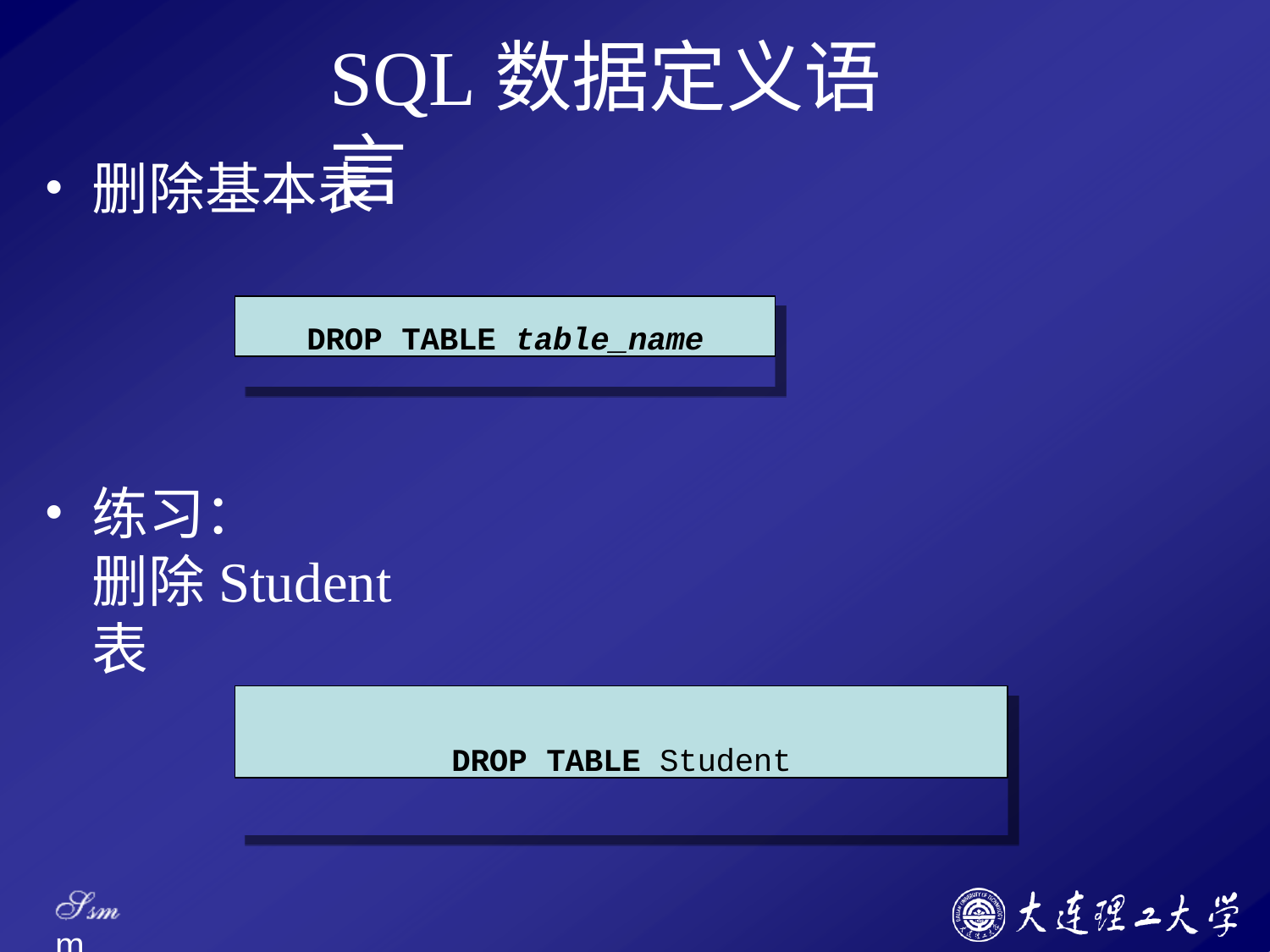

# SQL数据定义语言
删除基本表
DROP TABLE table_name

练习：
删除Student表

DROP TABLE Student

Ssm